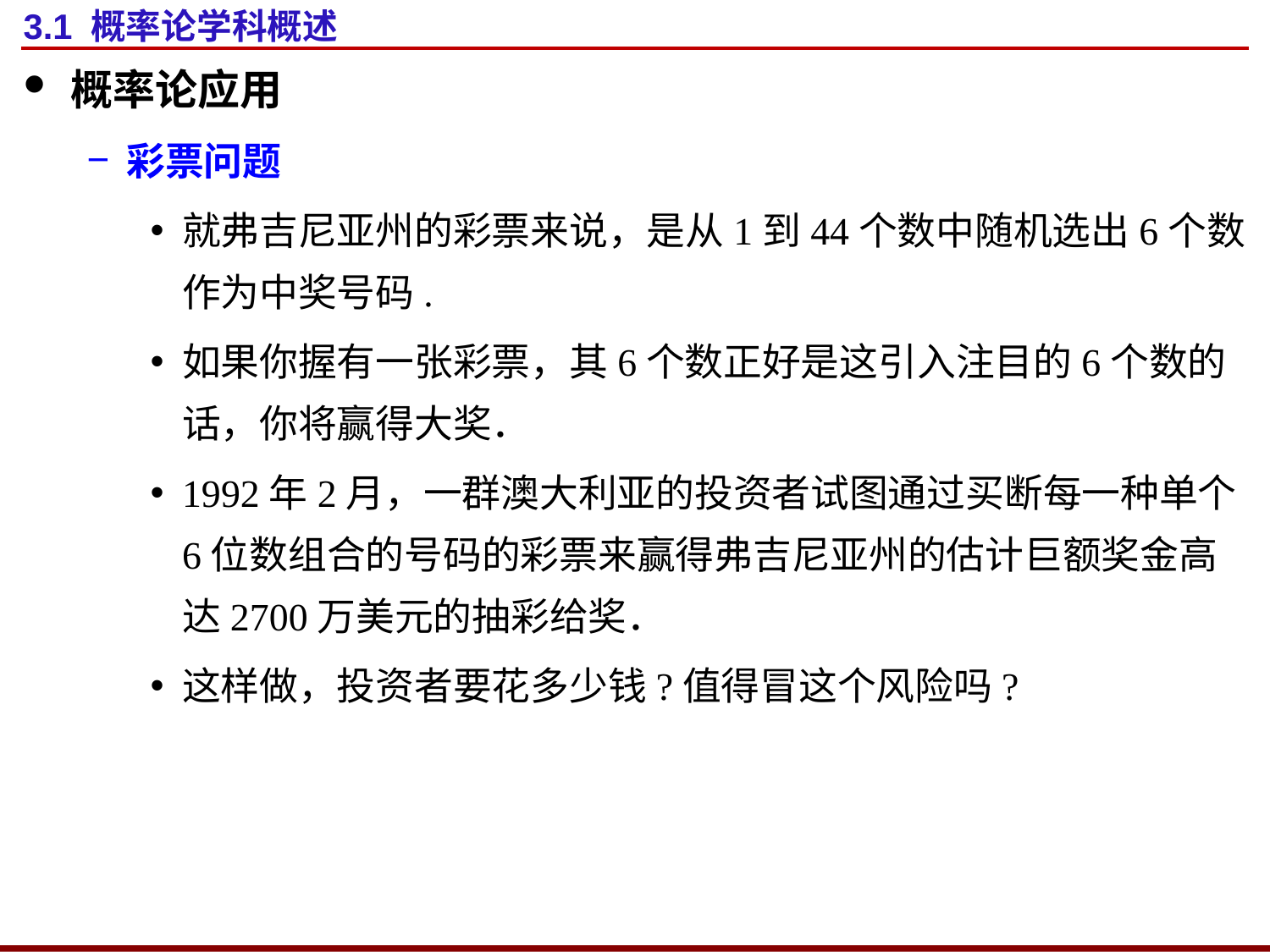

# 3.1 概率论学科概述
概率论应用
彩票问题
就弗吉尼亚州的彩票来说，是从1到44个数中随机选出6个数作为中奖号码.
如果你握有一张彩票，其6个数正好是这引入注目的6个数的话，你将赢得大奖．
1992年2月，一群澳大利亚的投资者试图通过买断每一种单个6位数组合的号码的彩票来赢得弗吉尼亚州的估计巨额奖金高达2700万美元的抽彩给奖．
这样做，投资者要花多少钱?值得冒这个风险吗?